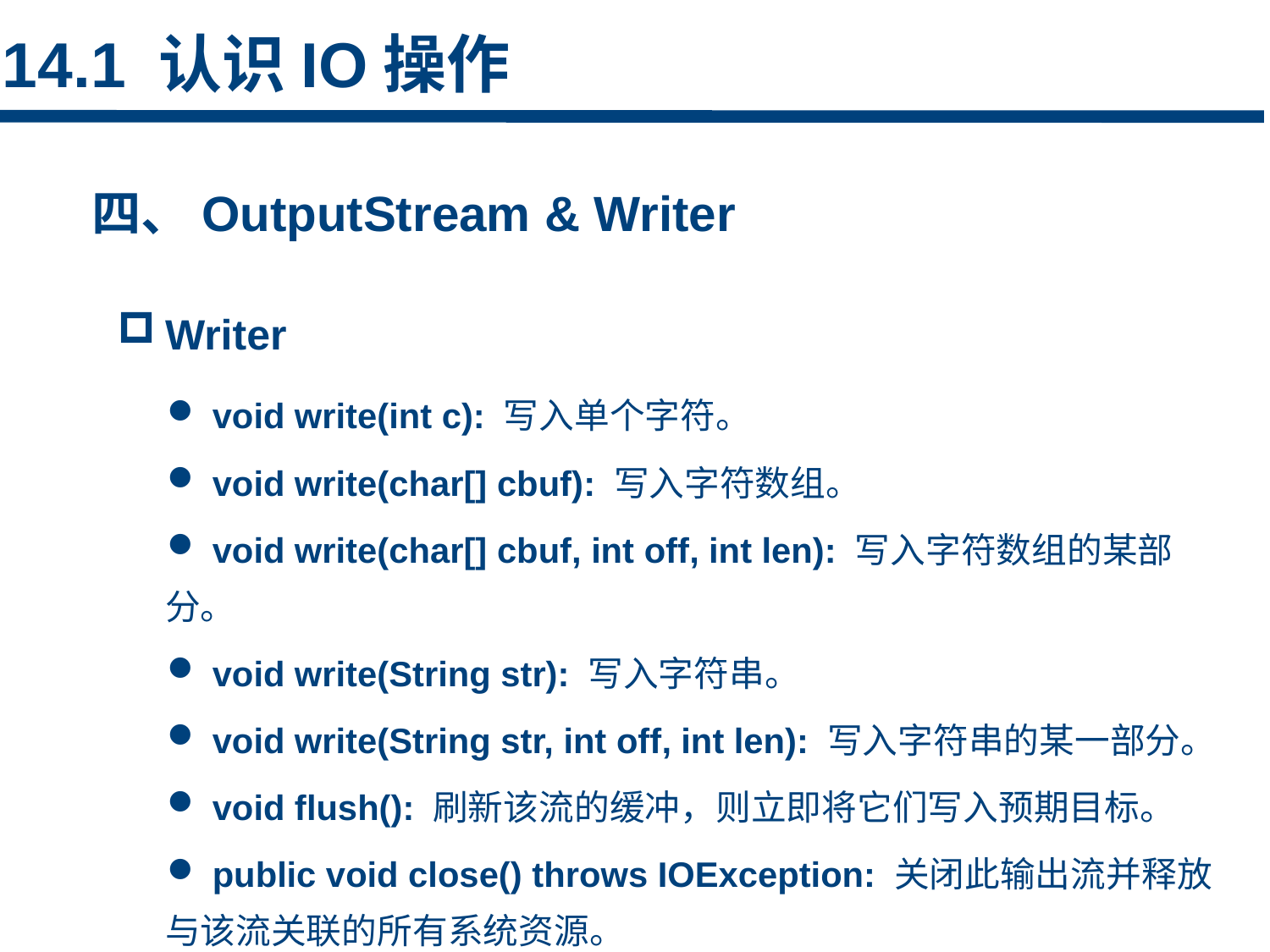

14.1 认识IO操作
四、OutputStream & Writer
点击添加文本
Writer
 void write(int c): 写入单个字符。
 void write(char[] cbuf): 写入字符数组。
 void write(char[] cbuf, int off, int len): 写入字符数组的某部分。
 void write(String str): 写入字符串。
 void write(String str, int off, int len): 写入字符串的某一部分。
 void flush(): 刷新该流的缓冲，则立即将它们写入预期目标。
 public void close() throws IOException: 关闭此输出流并释放与该流关联的所有系统资源。
点击添加文本
点击添加文本
点击添加文本